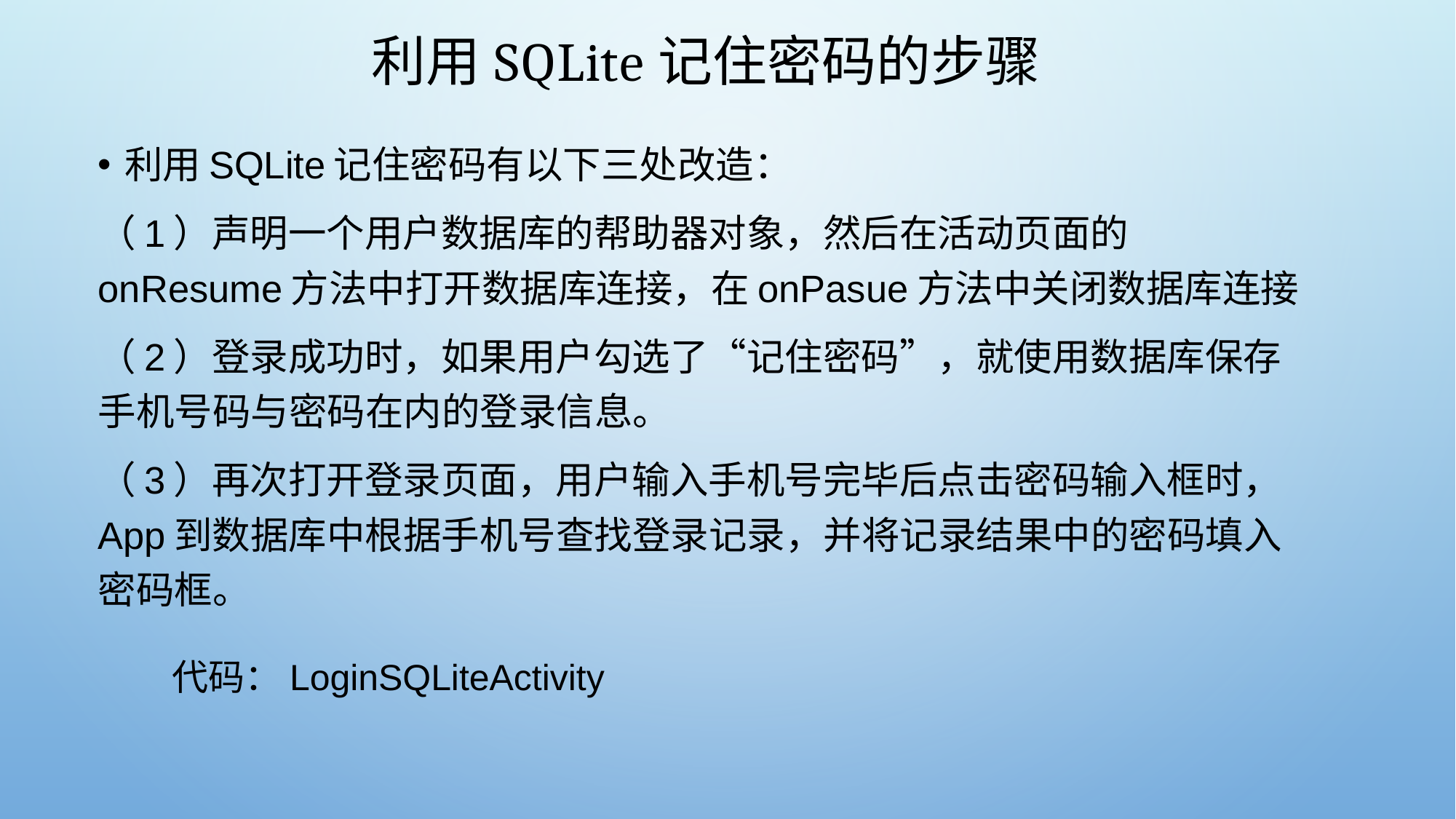

# 利用SQLite记住密码的步骤
利用SQLite记住密码有以下三处改造：
（1）声明一个用户数据库的帮助器对象，然后在活动页面的onResume方法中打开数据库连接，在onPasue方法中关闭数据库连接
（2）登录成功时，如果用户勾选了“记住密码”，就使用数据库保存手机号码与密码在内的登录信息。
（3）再次打开登录页面，用户输入手机号完毕后点击密码输入框时，App到数据库中根据手机号查找登录记录，并将记录结果中的密码填入密码框。
代码：LoginSQLiteActivity